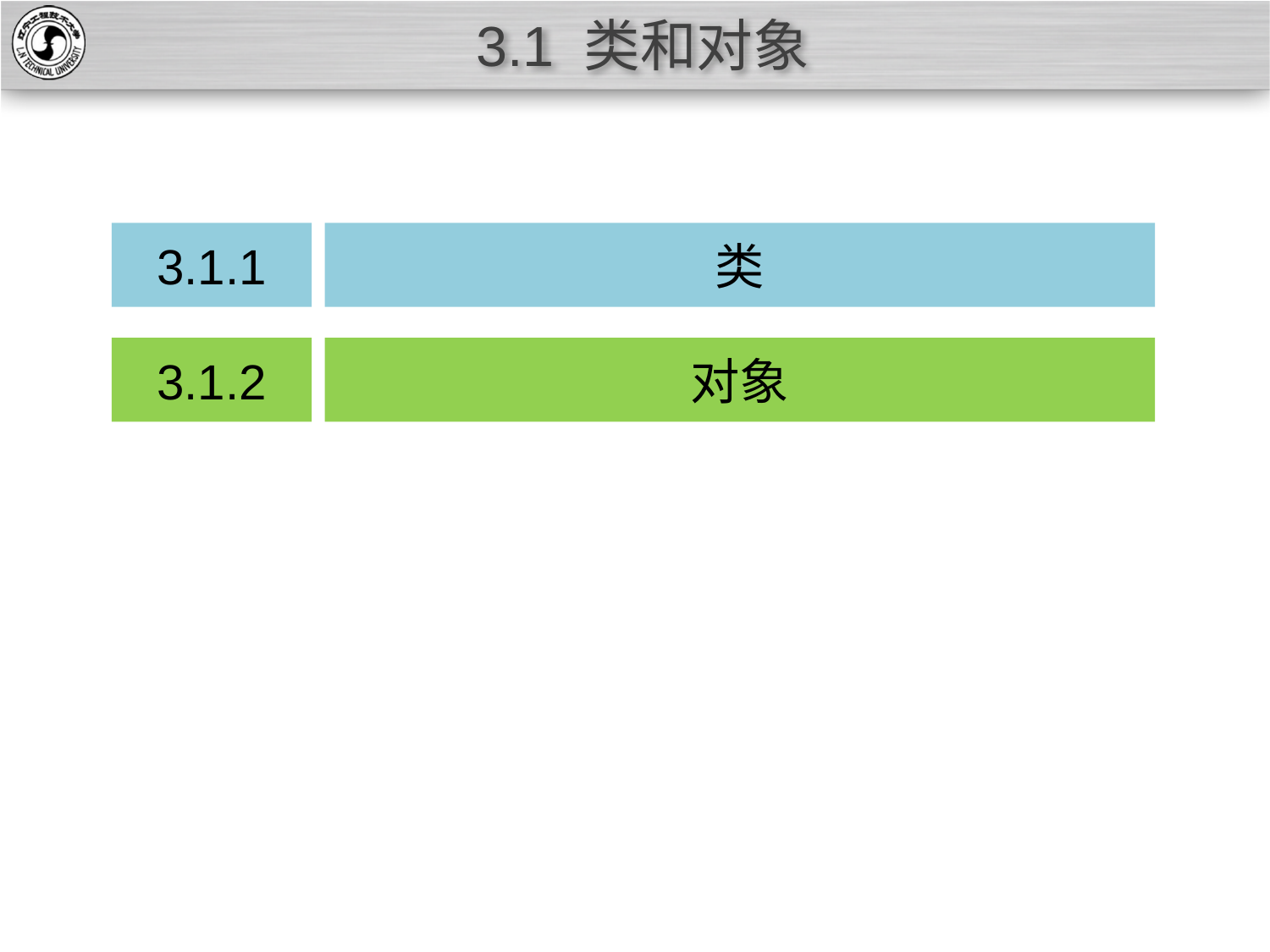

# 3.1 类和对象
3.1.1
类
3.1.2
对象